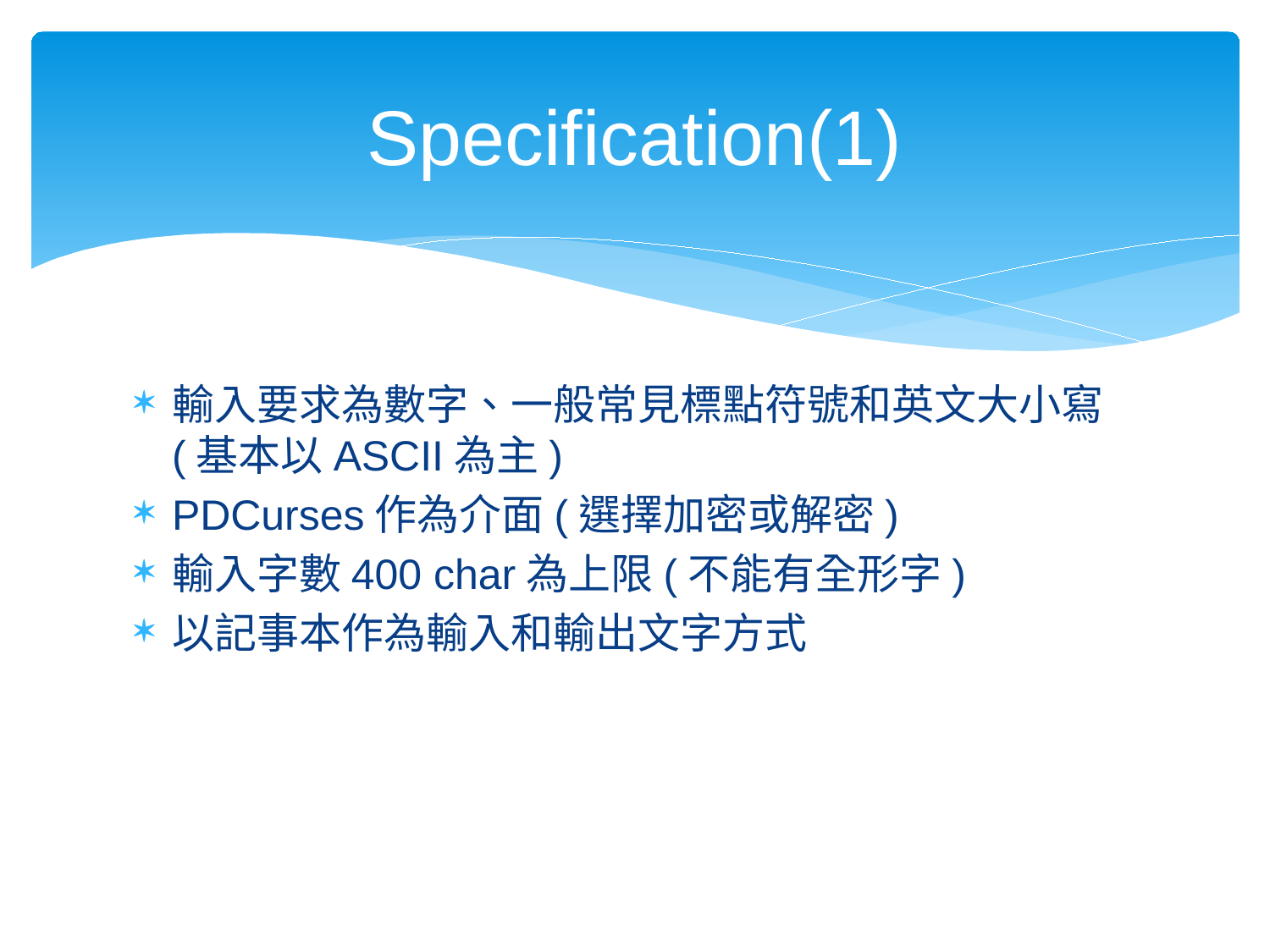

# Specification(1)
輸入要求為數字、一般常見標點符號和英文大小寫(基本以ASCII為主)
PDCurses作為介面(選擇加密或解密)
輸入字數400 char為上限(不能有全形字)
以記事本作為輸入和輸出文字方式